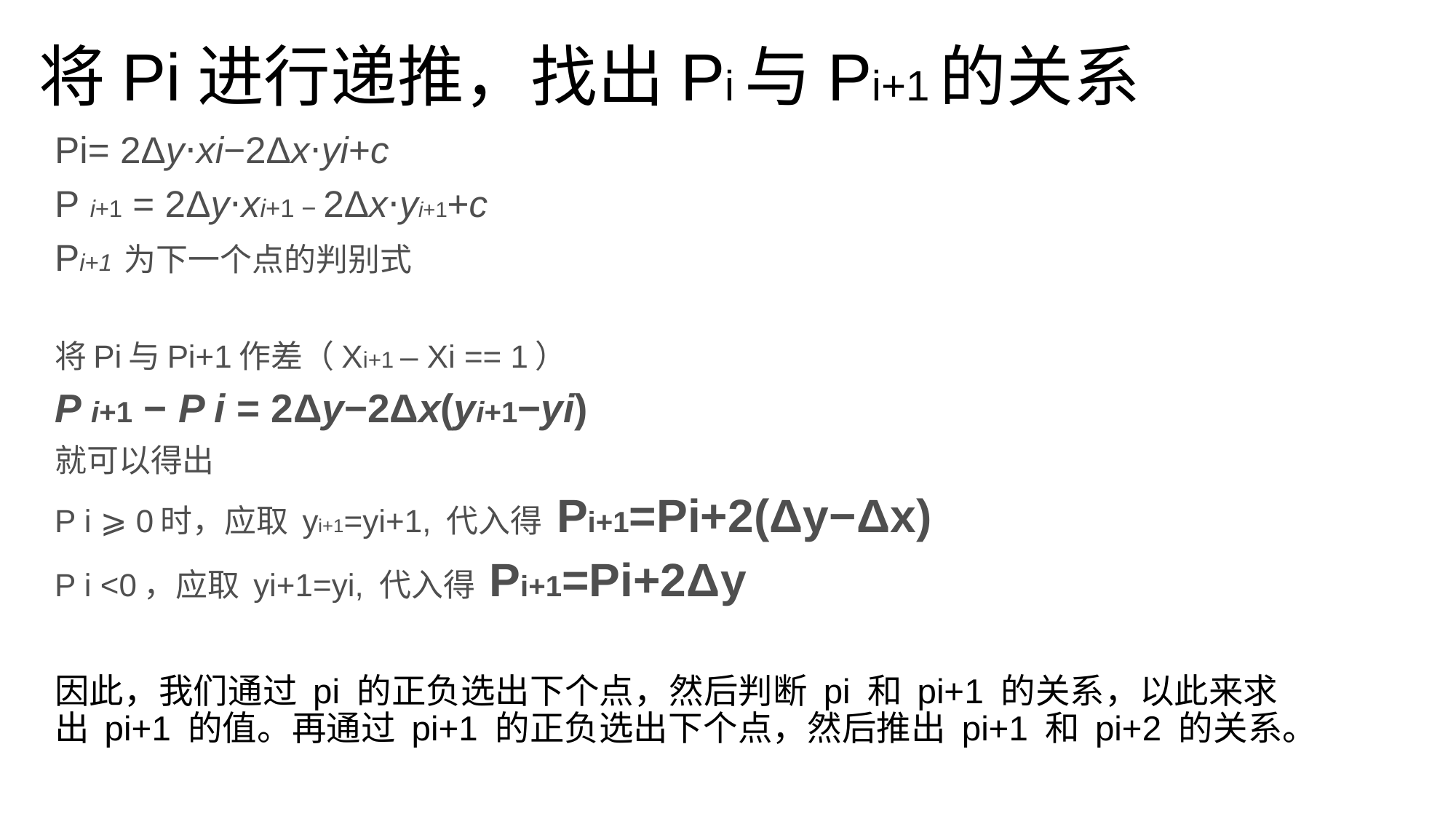

# 将Pi进行递推，找出Pi与Pi+1的关系
Pi= 2Δy⋅xi​−2Δx⋅yi​+c
P i+1​ = 2Δy⋅xi+1​ − 2Δx⋅yi+1​+c
Pi+1 为下一个点的判别式

将Pi与Pi+1作差（Xi+1 – Xi == 1）
P i+1​ − P i​ = 2Δy−2Δx(yi+1​−yi​)
就可以得出
P i​ ⩾ 0时，应取 yi+1=yi+1, 代入得 Pi+1=Pi+2(Δy−Δx)
P i​ <0，应取 yi+1=yi, 代入得 Pi+1=Pi+2Δy

因此，我们通过 pi 的正负选出下个点，然后判断 pi 和 pi+1 的关系，以此来求出 pi+1 的值。再通过 pi+1 的正负选出下个点，然后推出 pi+1 和 pi+2 的关系。